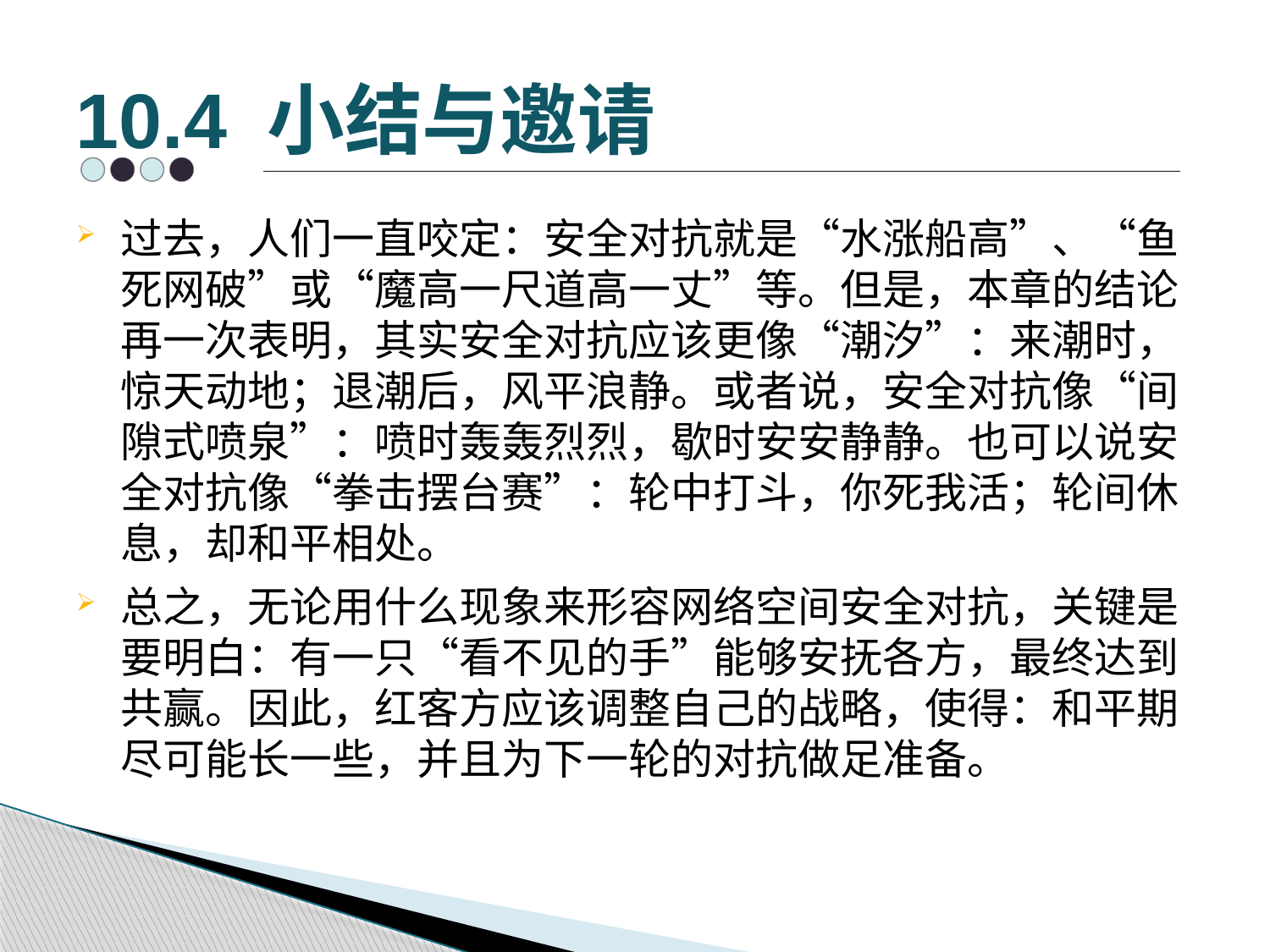

# 10.4 小结与邀请

过去，人们一直咬定：安全对抗就是“水涨船高”、“鱼死网破”或“魔高一尺道高一丈”等。但是，本章的结论再一次表明，其实安全对抗应该更像“潮汐”：来潮时，惊天动地；退潮后，风平浪静。或者说，安全对抗像“间隙式喷泉”：喷时轰轰烈烈，歇时安安静静。也可以说安全对抗像“拳击摆台赛”：轮中打斗，你死我活；轮间休息，却和平相处。
总之，无论用什么现象来形容网络空间安全对抗，关键是要明白：有一只“看不见的手”能够安抚各方，最终达到共赢。因此，红客方应该调整自己的战略，使得：和平期尽可能长一些，并且为下一轮的对抗做足准备。